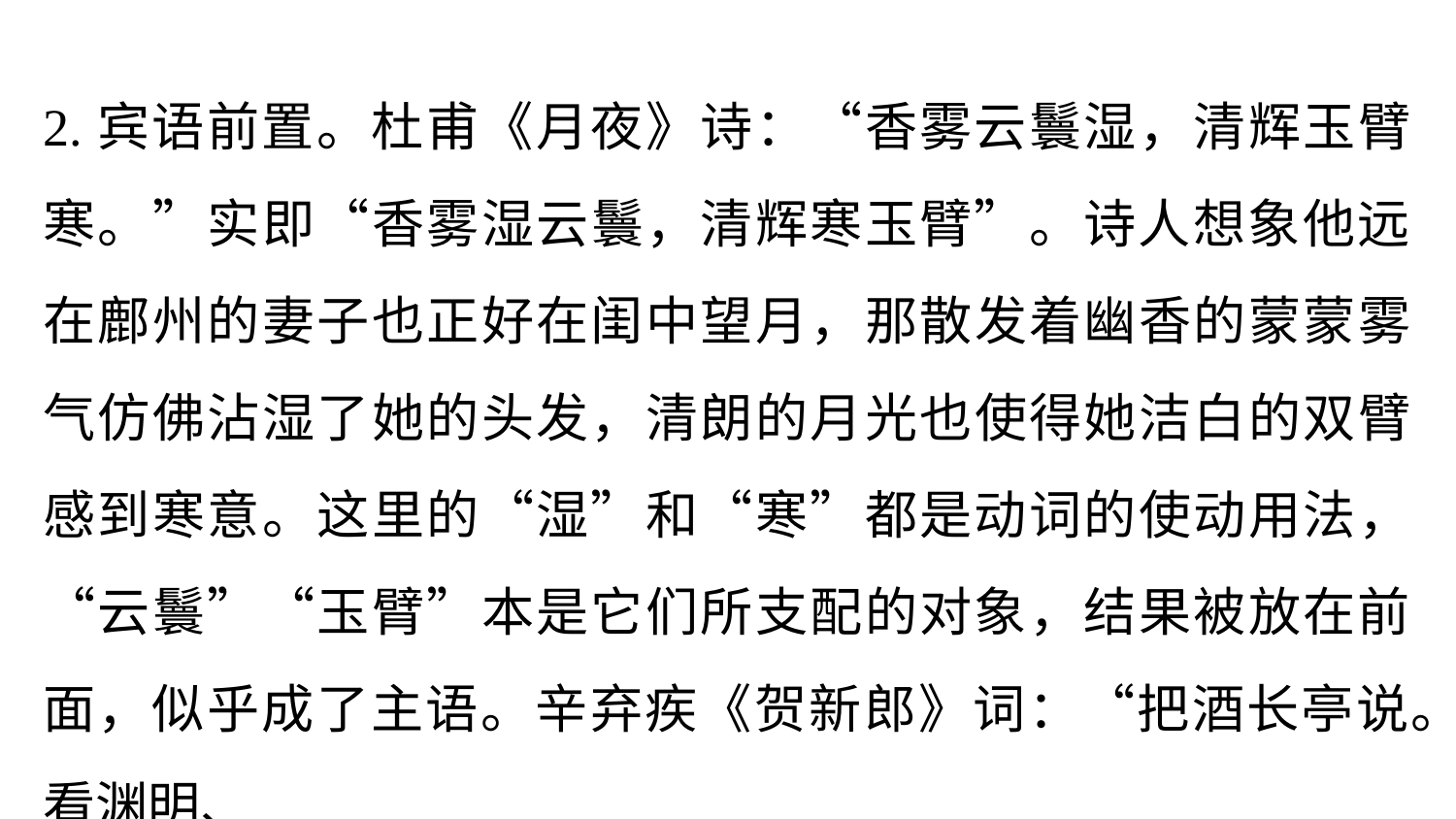

2.宾语前置。杜甫《月夜》诗：“香雾云鬟湿，清辉玉臂寒。”实即“香雾湿云鬟，清辉寒玉臂”。诗人想象他远在鄜州的妻子也正好在闺中望月，那散发着幽香的蒙蒙雾气仿佛沾湿了她的头发，清朗的月光也使得她洁白的双臂感到寒意。这里的“湿”和“寒”都是动词的使动用法，“云鬟”“玉臂”本是它们所支配的对象，结果被放在前面，似乎成了主语。辛弃疾《贺新郎》词：“把酒长亭说。看渊明、